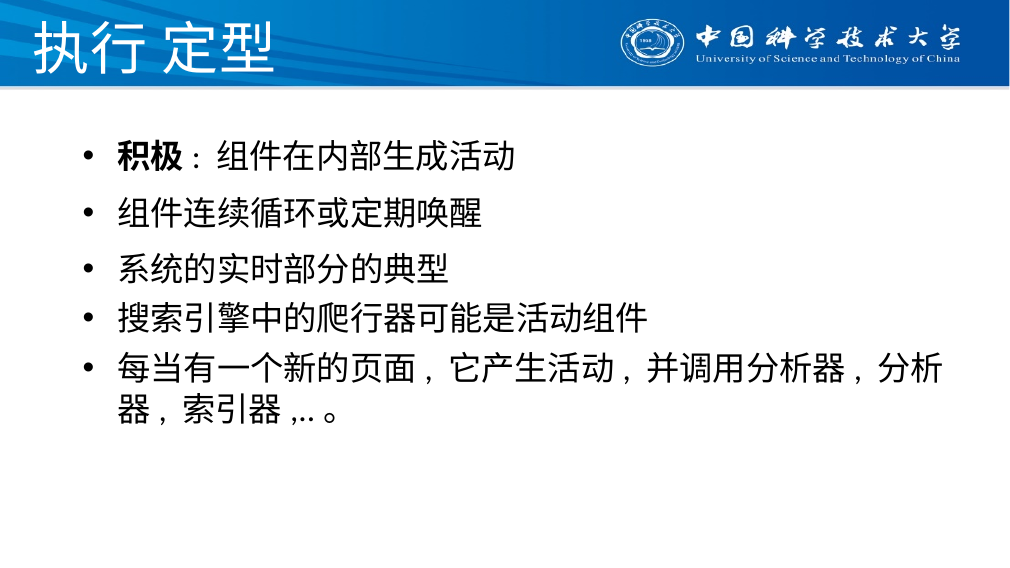

# 执行 定型
积极: 组件在内部生成活动
组件连续循环或定期唤醒
系统的实时部分的典型
搜索引擎中的爬行器可能是活动组件
每当有一个新的页面, 它产生活动, 并调用分析器, 分析器, 索引器,..。